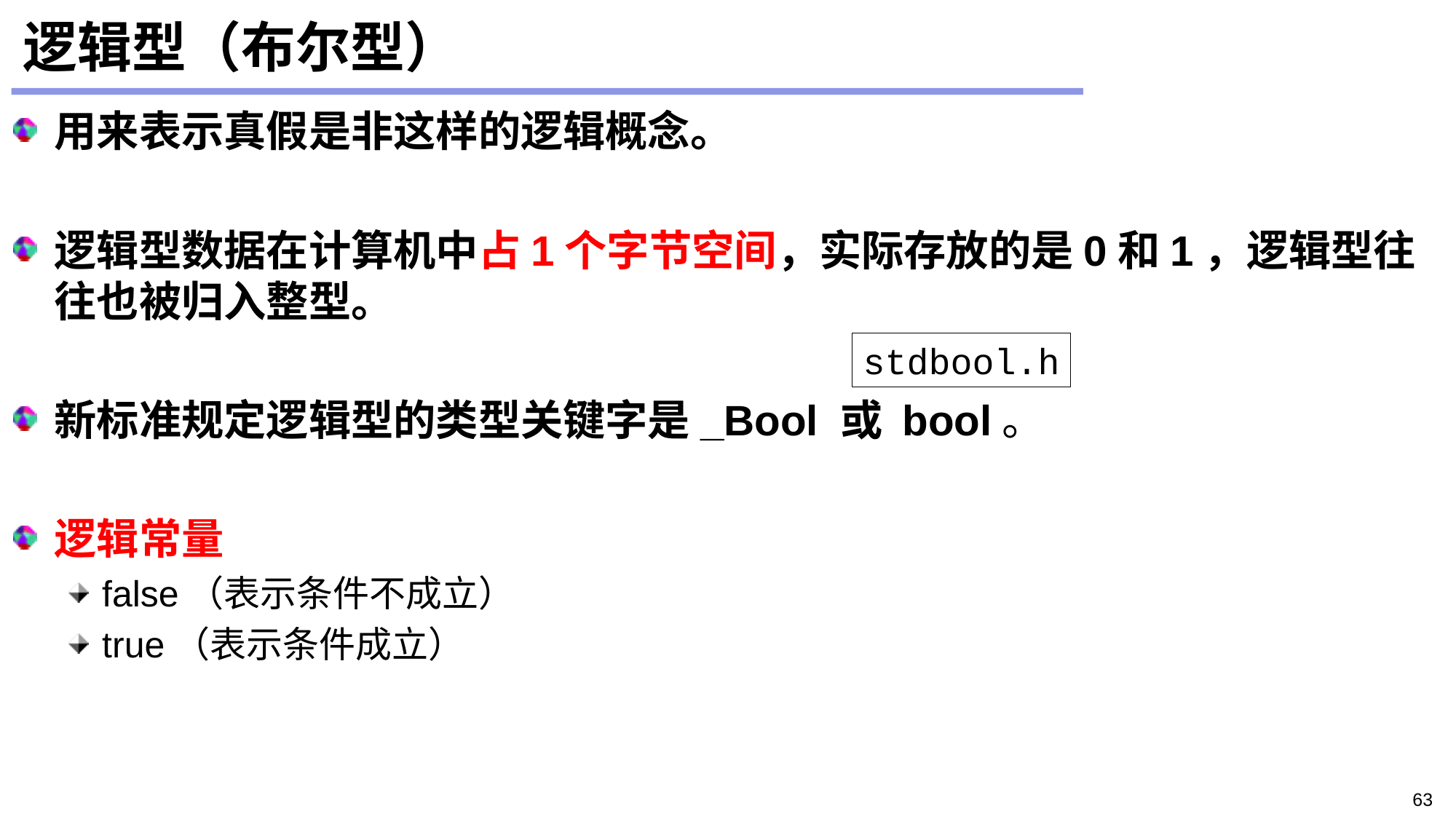

# 逻辑型（布尔型）
用来表示真假是非这样的逻辑概念。

逻辑型数据在计算机中占1个字节空间，实际存放的是0和1，逻辑型往往也被归入整型。

新标准规定逻辑型的类型关键字是_Bool 或 bool。

逻辑常量
false（表示条件不成立）
true（表示条件成立）
stdbool.h
63